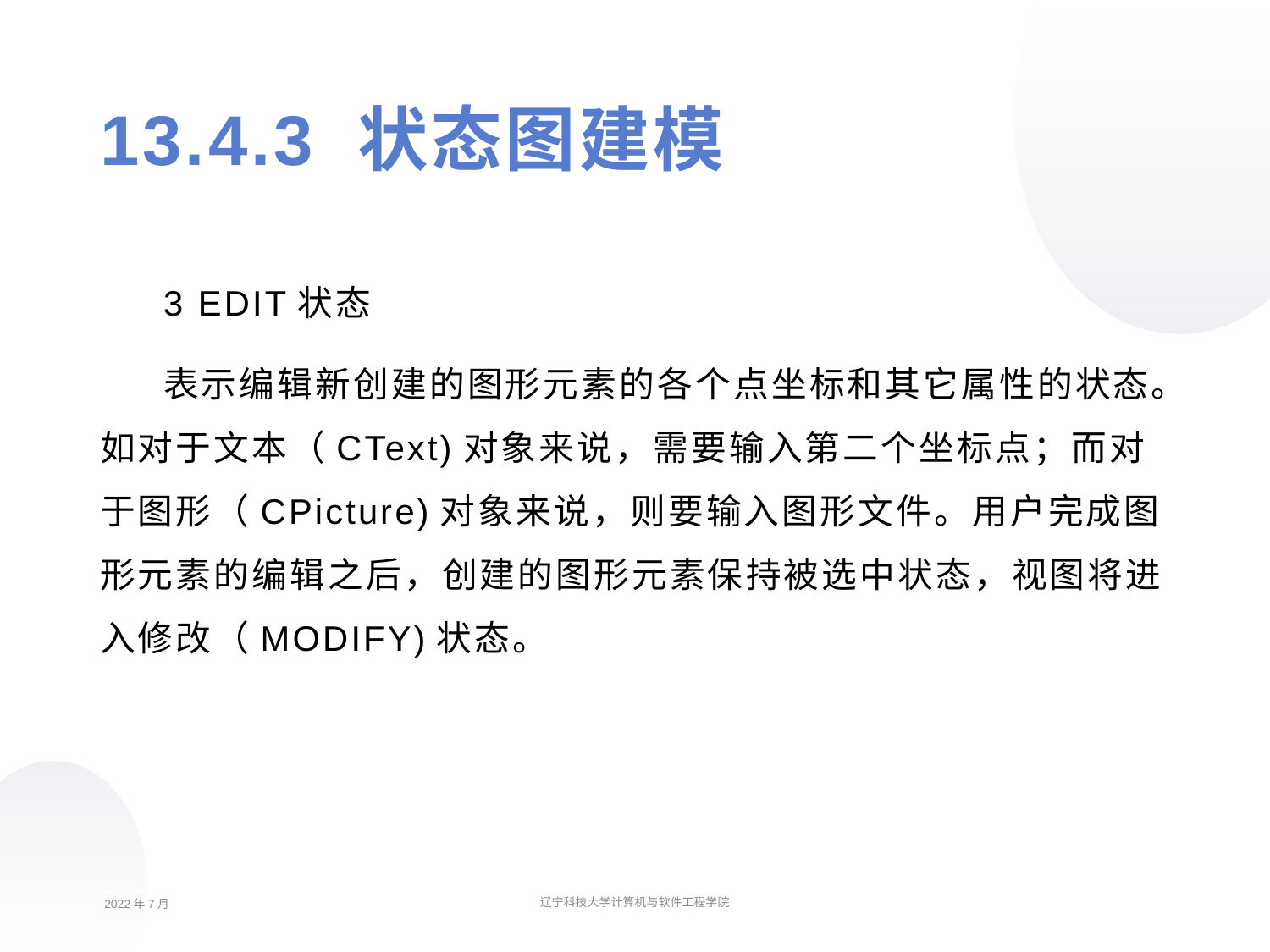

13.4.3 状态图建模
3 EDIT状态
表示编辑新创建的图形元素的各个点坐标和其它属性的状态。如对于文本（CText)对象来说，需要输入第二个坐标点；而对于图形（CPicture)对象来说，则要输入图形文件。用户完成图形元素的编辑之后，创建的图形元素保持被选中状态，视图将进入修改（MODIFY)状态。

2022年7月
辽宁科技大学计算机与软件工程学院
94